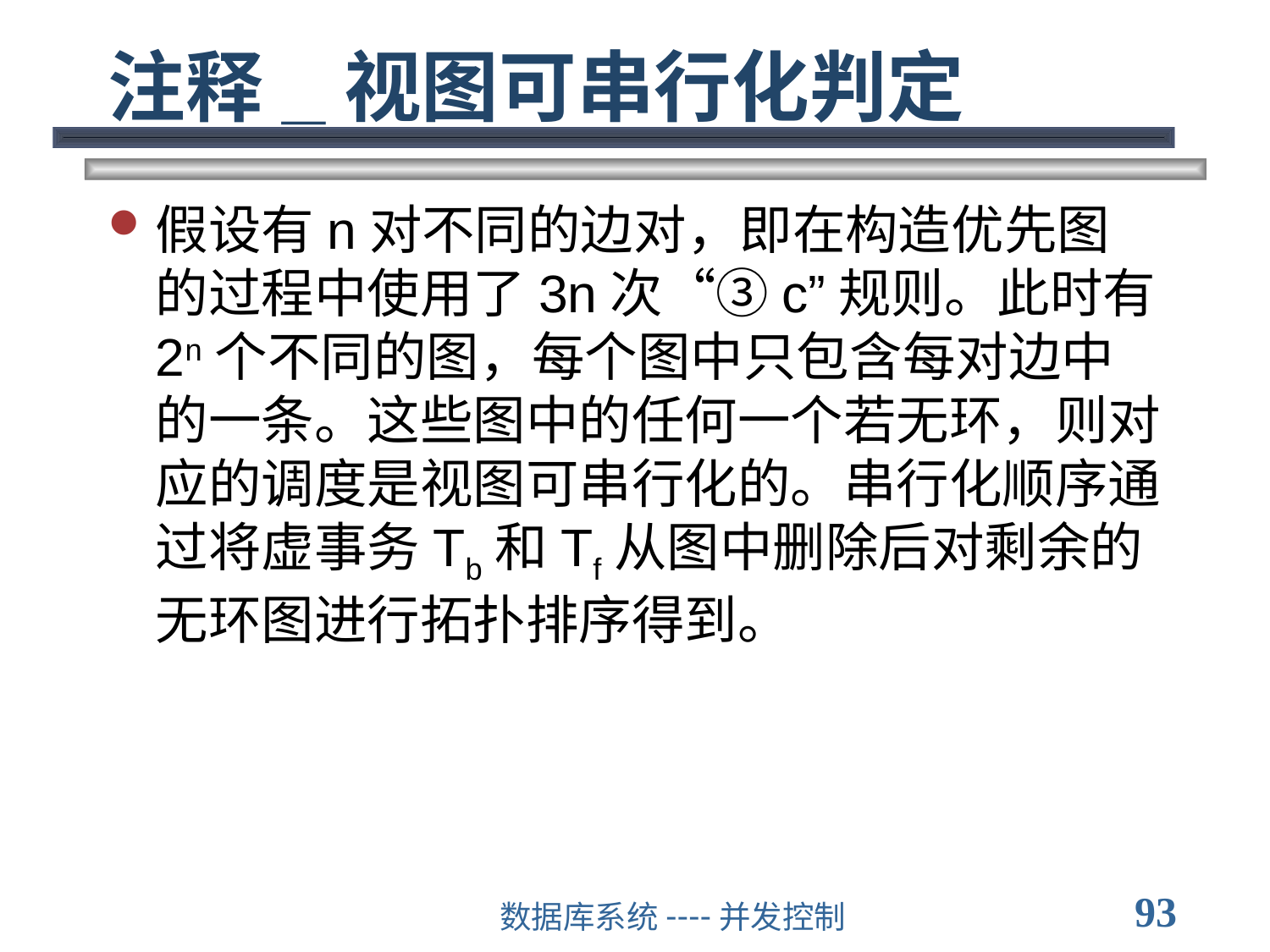

# 注释_视图可串行化判定
假设有n对不同的边对，即在构造优先图的过程中使用了3n次“③c”规则。此时有2n个不同的图，每个图中只包含每对边中的一条。这些图中的任何一个若无环，则对应的调度是视图可串行化的。串行化顺序通过将虚事务Tb和Tf从图中删除后对剩余的无环图进行拓扑排序得到。
93
数据库系统----并发控制